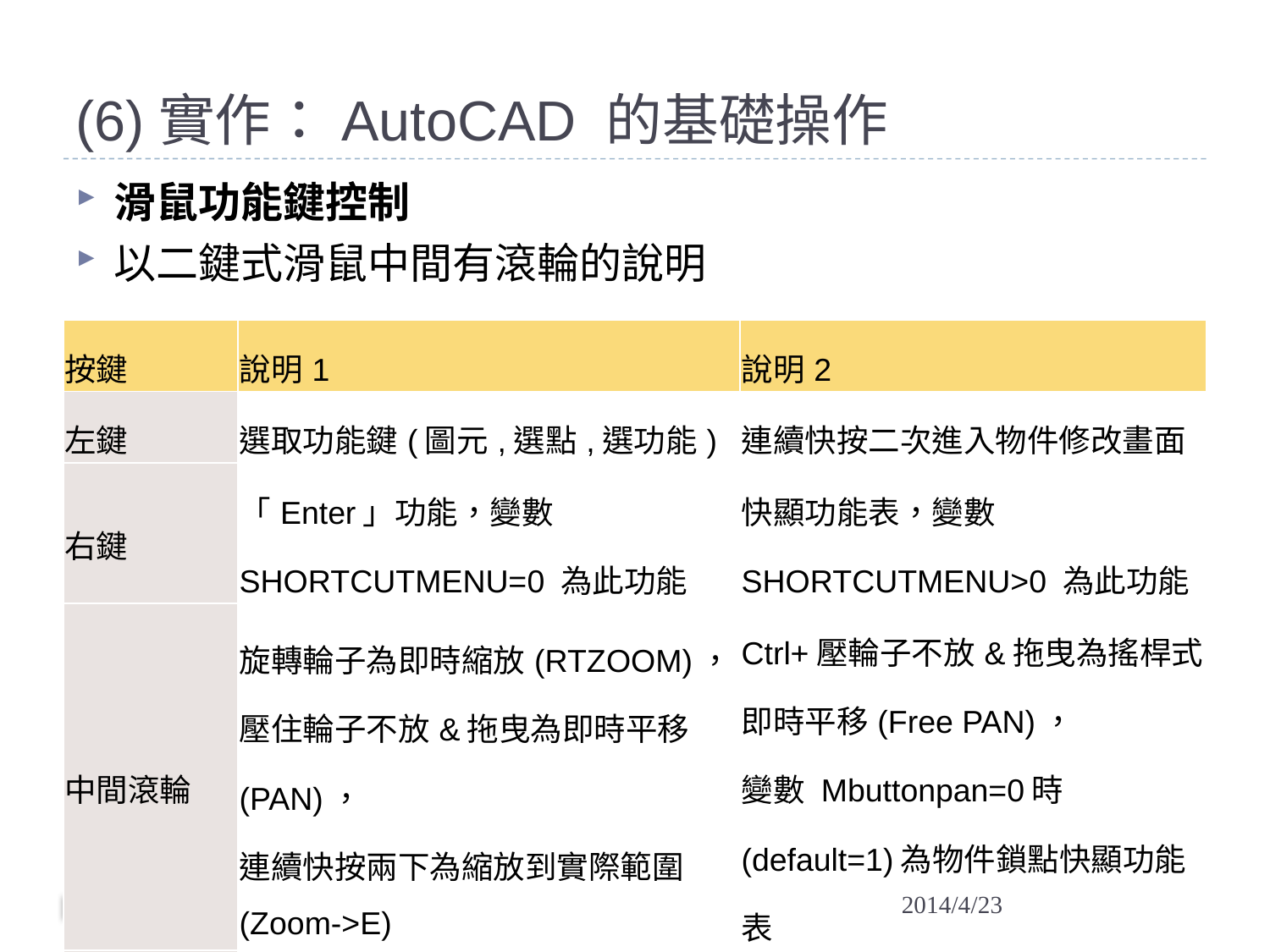

# (6)實作：AutoCAD 的基礎操作
滑鼠功能鍵控制
以二鍵式滑鼠中間有滾輪的說明

| 按鍵 | 說明1 | 說明2 |
| --- | --- | --- |
| 左鍵 | 選取功能鍵(圖元,選點,選功能) | 連續快按二次進入物件修改畫面 |
| 右鍵 | 「Enter」功能，變數SHORTCUTMENU=0 為此功能 | 快顯功能表，變數SHORTCUTMENU>0 為此功能 |
| 中間滾輪 | 旋轉輪子為即時縮放(RTZOOM)， 壓住輪子不放&拖曳為即時平移(PAN)， 連續快按兩下為縮放到實際範圍(Zoom->E) | Ctrl+壓輪子不放&拖曳為搖桿式即時平移(Free PAN)， 變數 Mbuttonpan=0時(default=1)為物件鎖點快顯功能表 |
| [Shift]+ 右鍵 | 物件鎖點快顯功能表 |  |
29
2014/4/23